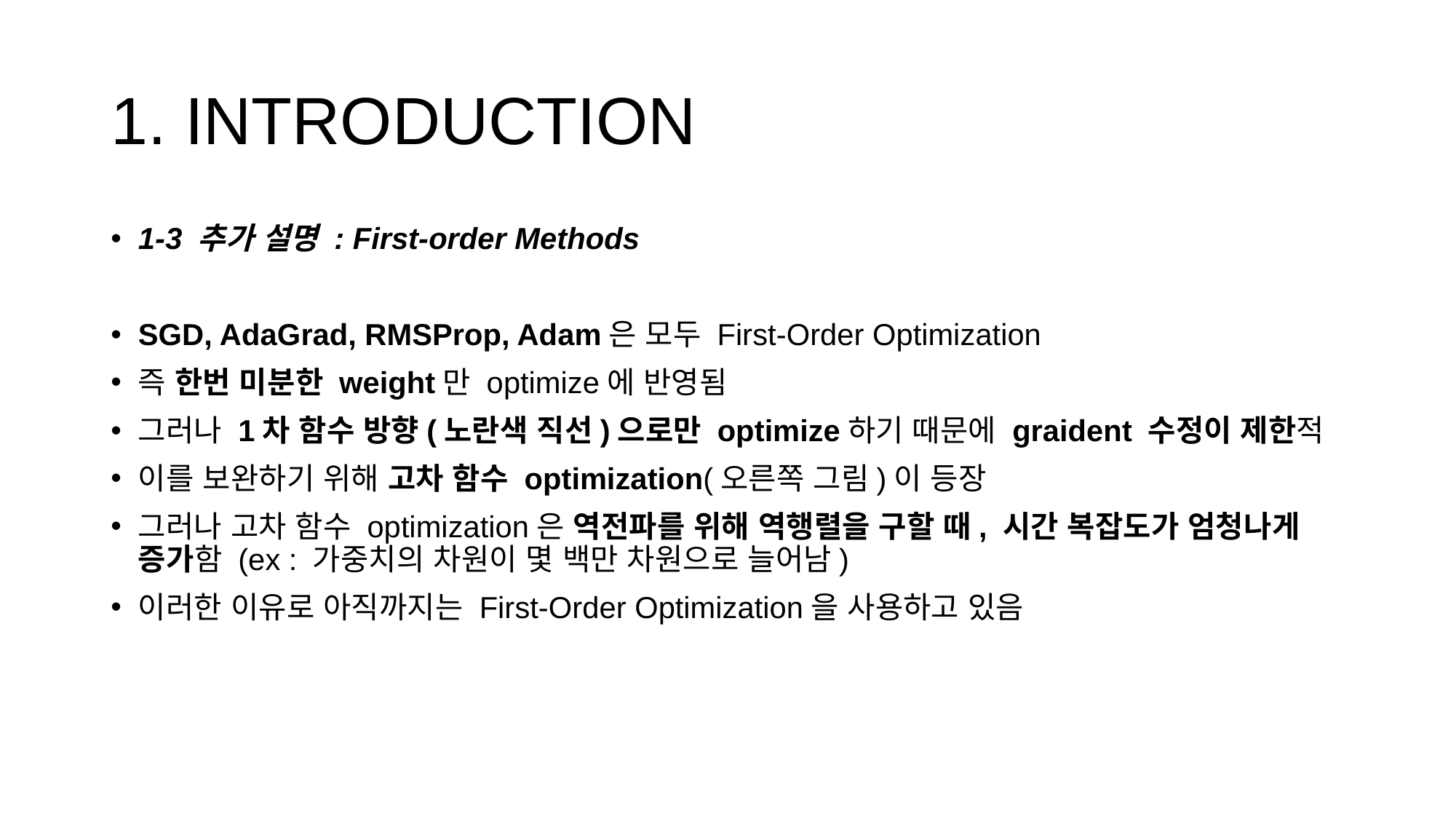

# 1. INTRODUCTION
1-3 추가 설명 : First-order Methods

SGD, AdaGrad, RMSProp, Adam은 모두 First-Order Optimization
즉 한번 미분한 weight만 optimize에 반영됨
그러나 1차 함수 방향(노란색 직선)으로만 optimize하기 때문에 graident 수정이 제한적
이를 보완하기 위해 고차 함수 optimization(오른쪽 그림)이 등장
그러나 고차 함수 optimization은 역전파를 위해 역행렬을 구할 때, 시간 복잡도가 엄청나게 증가함 (ex : 가중치의 차원이 몇 백만 차원으로 늘어남)
이러한 이유로 아직까지는 First-Order Optimization을 사용하고 있음